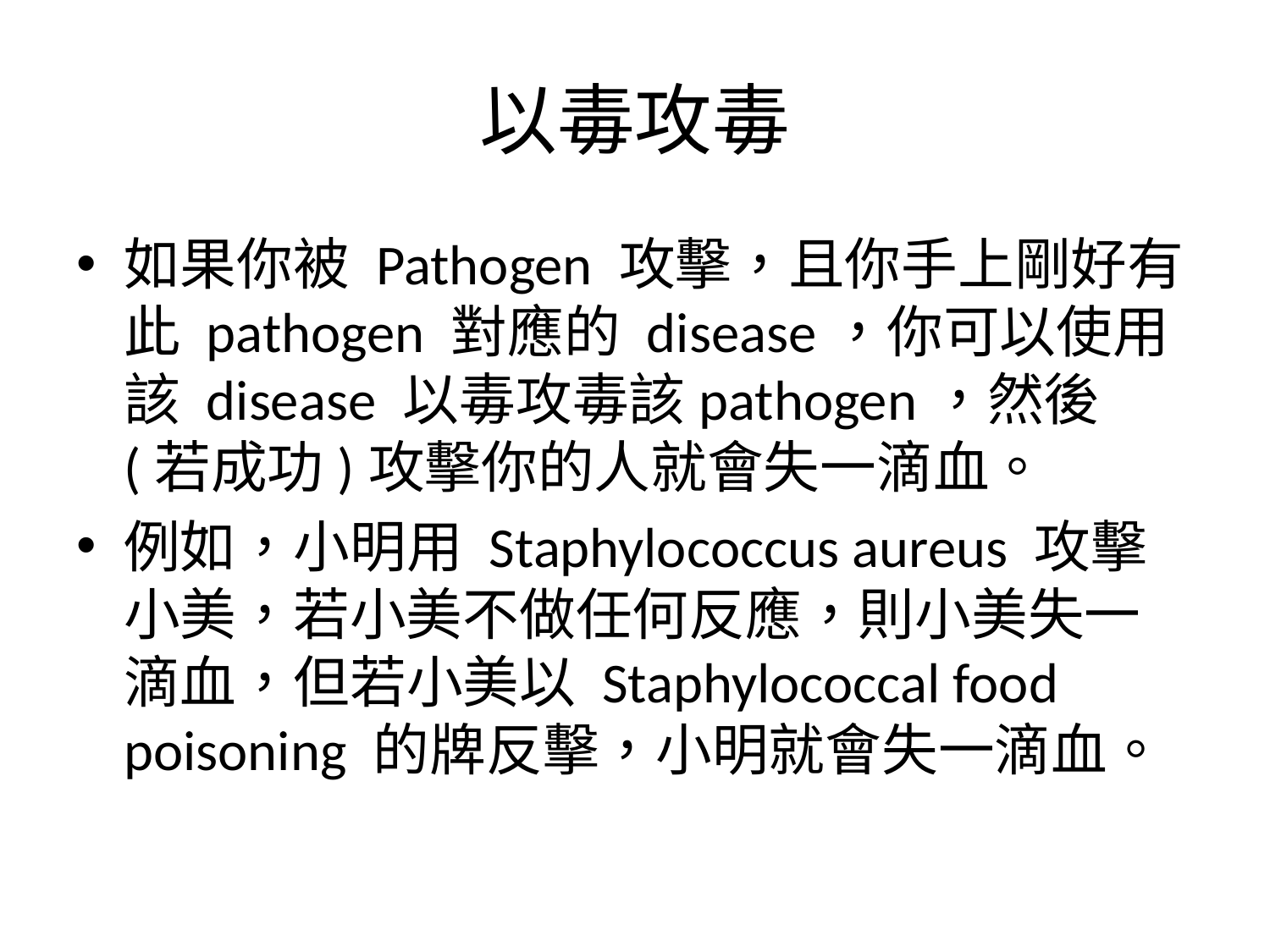

# 以毒攻毒
如果你被 Pathogen 攻擊，且你手上剛好有此 pathogen 對應的 disease，你可以使用該 disease 以毒攻毒該pathogen，然後(若成功)攻擊你的人就會失一滴血。
例如，小明用 Staphylococcus aureus 攻擊小美，若小美不做任何反應，則小美失一滴血，但若小美以 Staphylococcal food poisoning 的牌反擊，小明就會失一滴血。